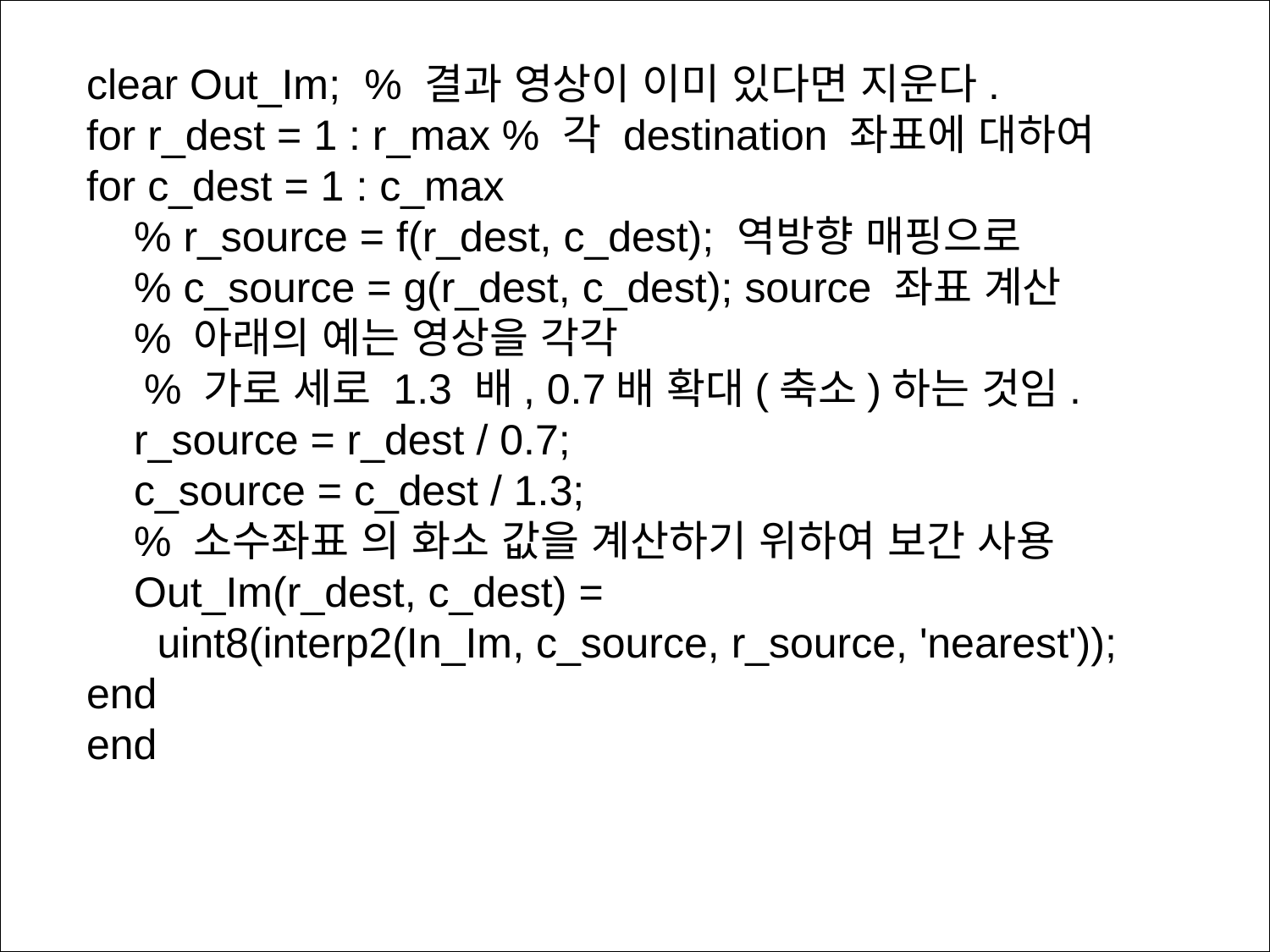

clear Out_Im;  % 결과 영상이 이미 있다면 지운다.
for r_dest = 1 : r_max % 각 destination 좌표에 대하여
for c_dest = 1 : c_max
    % r_source = f(r_dest, c_dest); 역방향 매핑으로
    % c_source = g(r_dest, c_dest); source 좌표 계산
    % 아래의 예는 영상을 각각
    % 가로 세로 1.3 배, 0.7배 확대(축소)하는 것임.
    r_source = r_dest / 0.7;
    c_source = c_dest / 1.3;
    % 소수좌표 의 화소 값을 계산하기 위하여 보간 사용
    Out_Im(r_dest, c_dest) =
      uint8(interp2(In_Im, c_source, r_source, 'nearest'));
end
end

#

2018-05-02
Multimedia
42